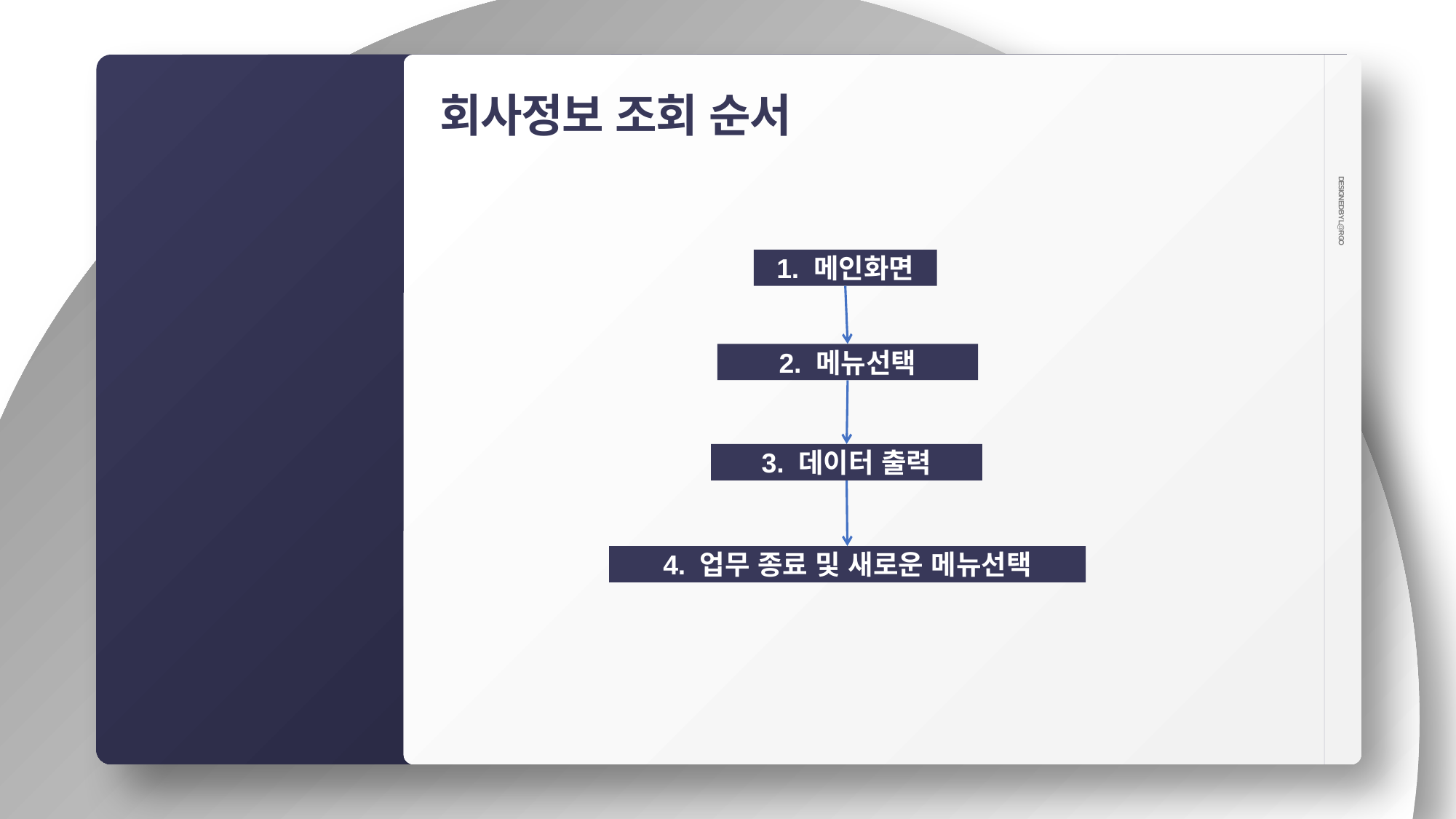

회사정보 조회 순서
1. 메인화면
2. 메뉴선택
이용자
회사정보 조회
DESIGNED BY L@RGO
3. 데이터 출력
4. 업무 종료 및 새로운 메뉴선택